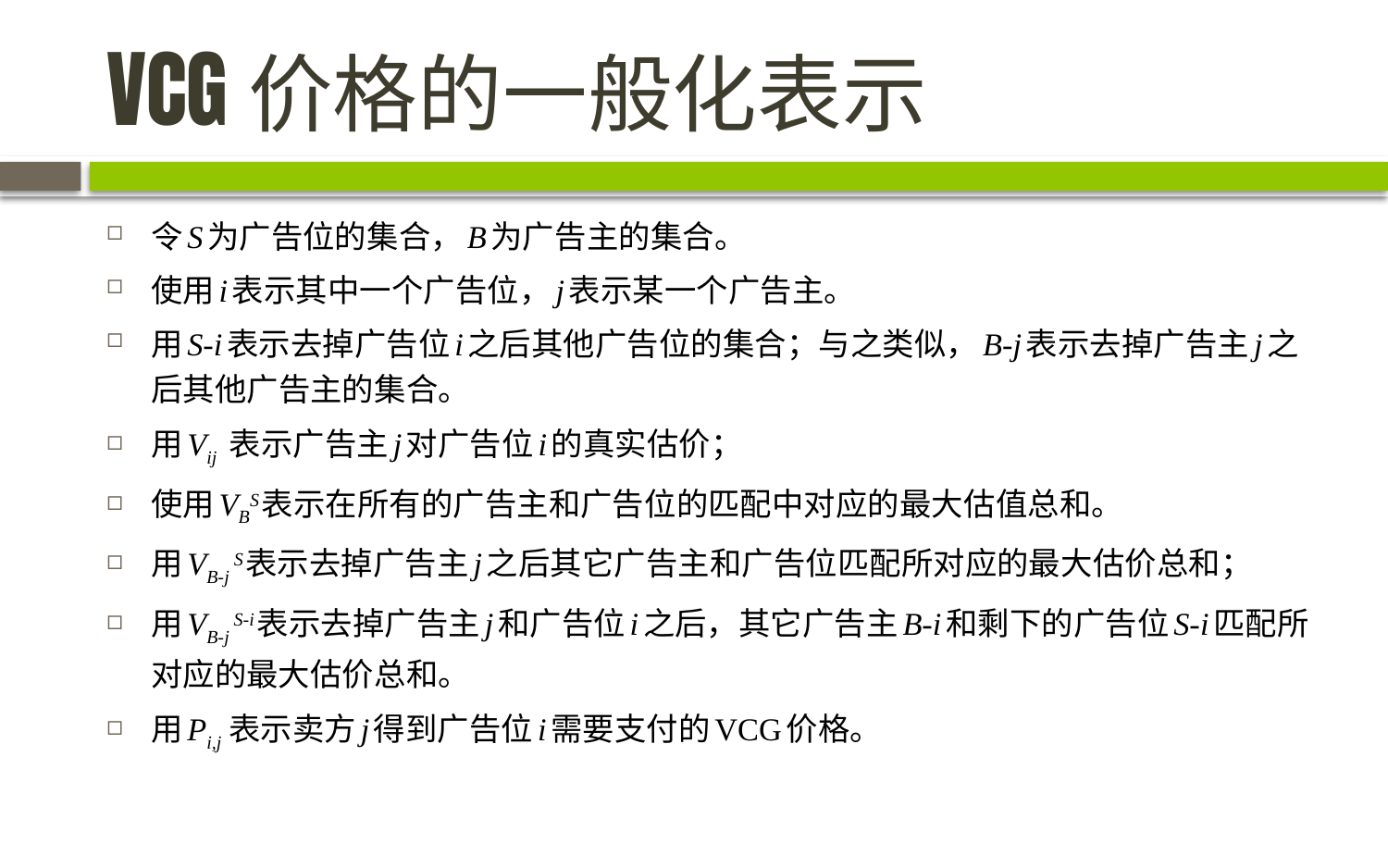

# VCG价格的一般化表示
令S为广告位的集合，B为广告主的集合。
使用i表示其中一个广告位，j表示某一个广告主。
用S-i表示去掉广告位i之后其他广告位的集合；与之类似，B-j表示去掉广告主j之后其他广告主的集合。
用Vij 表示广告主j对广告位i的真实估价；
使用VBS表示在所有的广告主和广告位的匹配中对应的最大估值总和。
用VB-j S表示去掉广告主j之后其它广告主和广告位匹配所对应的最大估价总和；
用VB-j S-i表示去掉广告主j和广告位i之后，其它广告主B-i和剩下的广告位S-i匹配所对应的最大估价总和。
用Pi,j 表示卖方j得到广告位i需要支付的VCG价格。